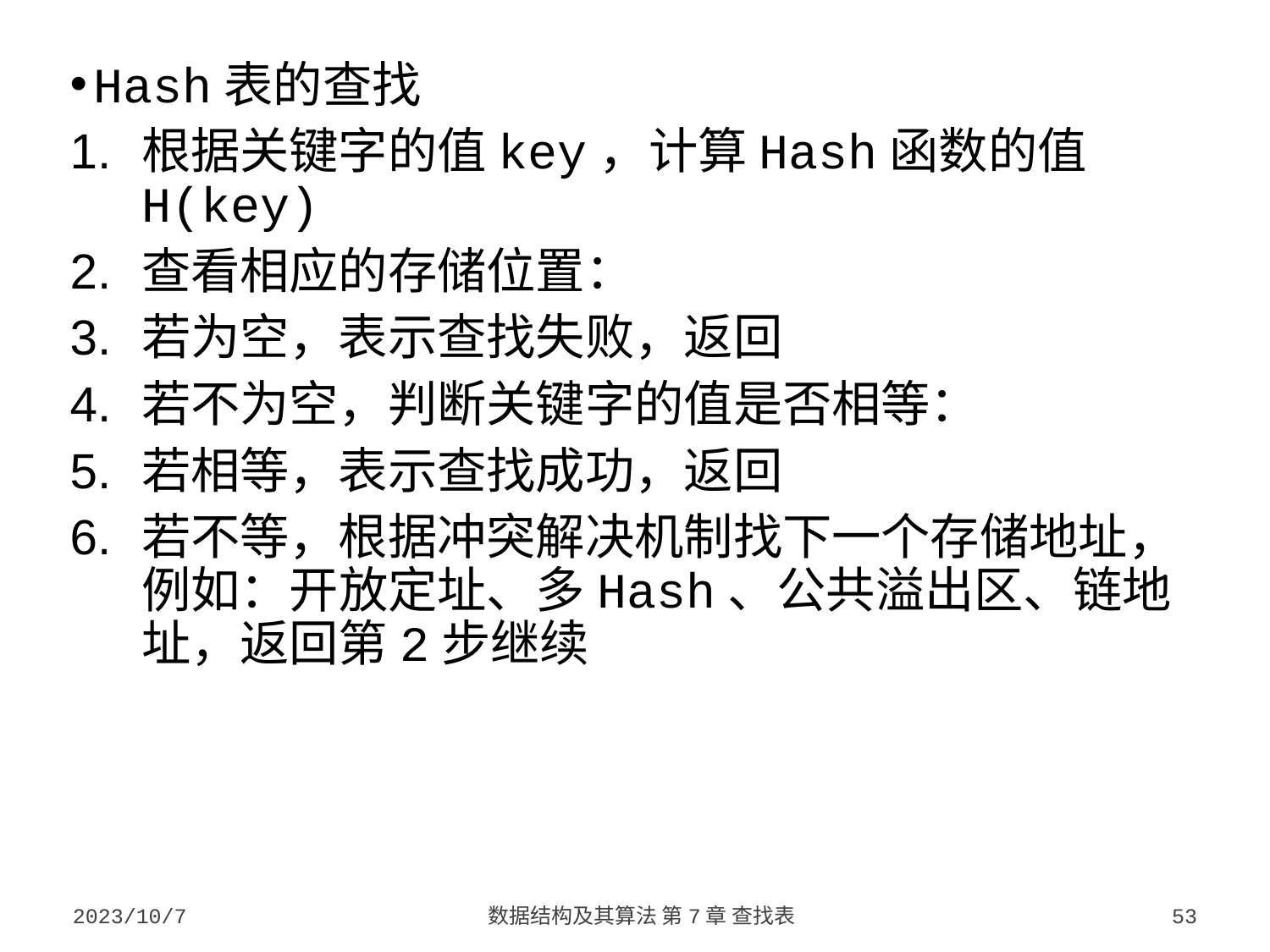

Hash表的查找
根据关键字的值key，计算Hash函数的值H(key)
查看相应的存储位置：
若为空，表示查找失败，返回
若不为空，判断关键字的值是否相等：
若相等，表示查找成功，返回
若不等，根据冲突解决机制找下一个存储地址，例如：开放定址、多Hash、公共溢出区、链地址，返回第2步继续
2023/10/7
数据结构及其算法 第7章 查找表
53